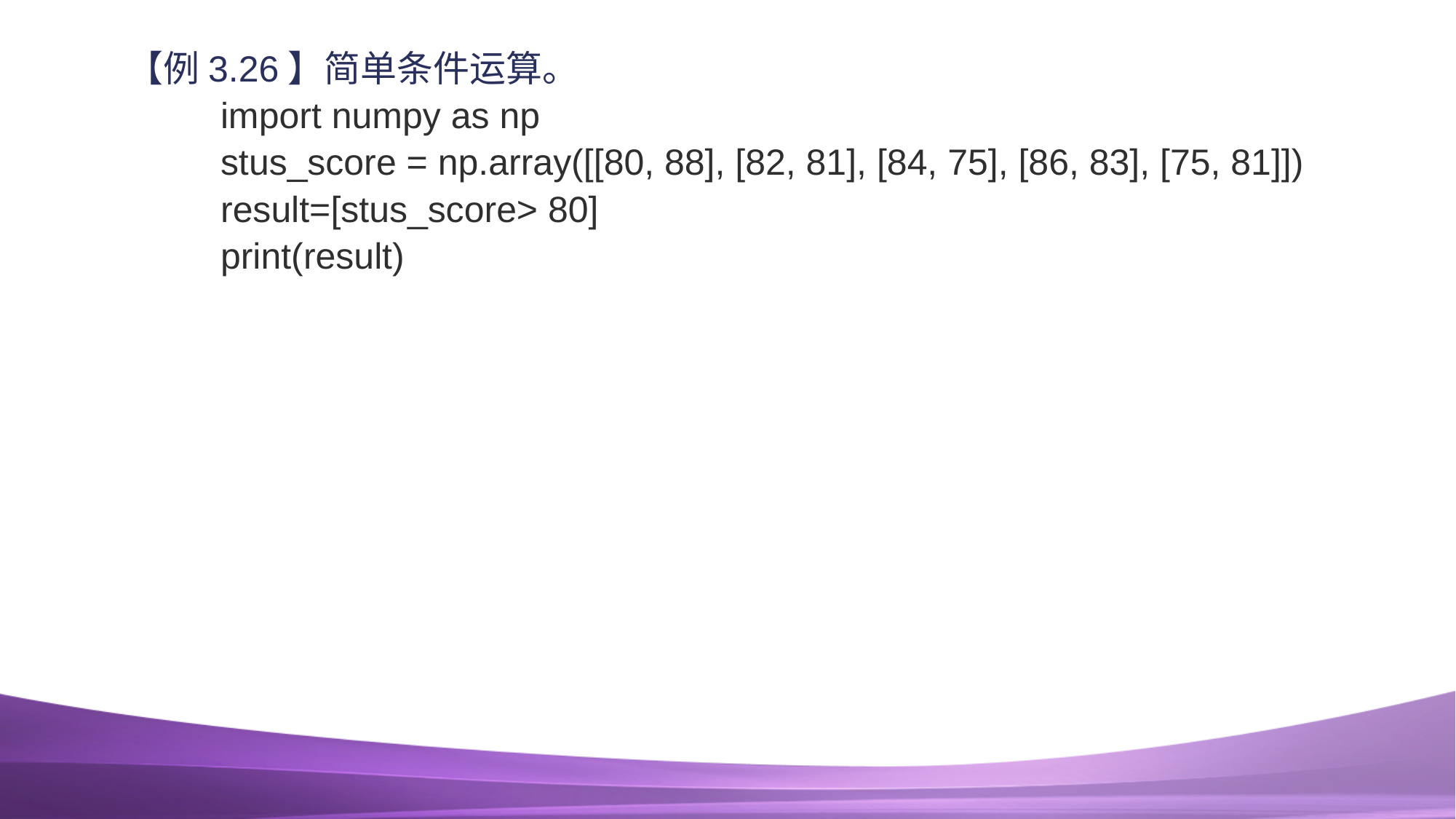

【例3.26】简单条件运算。
import numpy as np
stus_score = np.array([[80, 88], [82, 81], [84, 75], [86, 83], [75, 81]])
result=[stus_score> 80]
print(result)